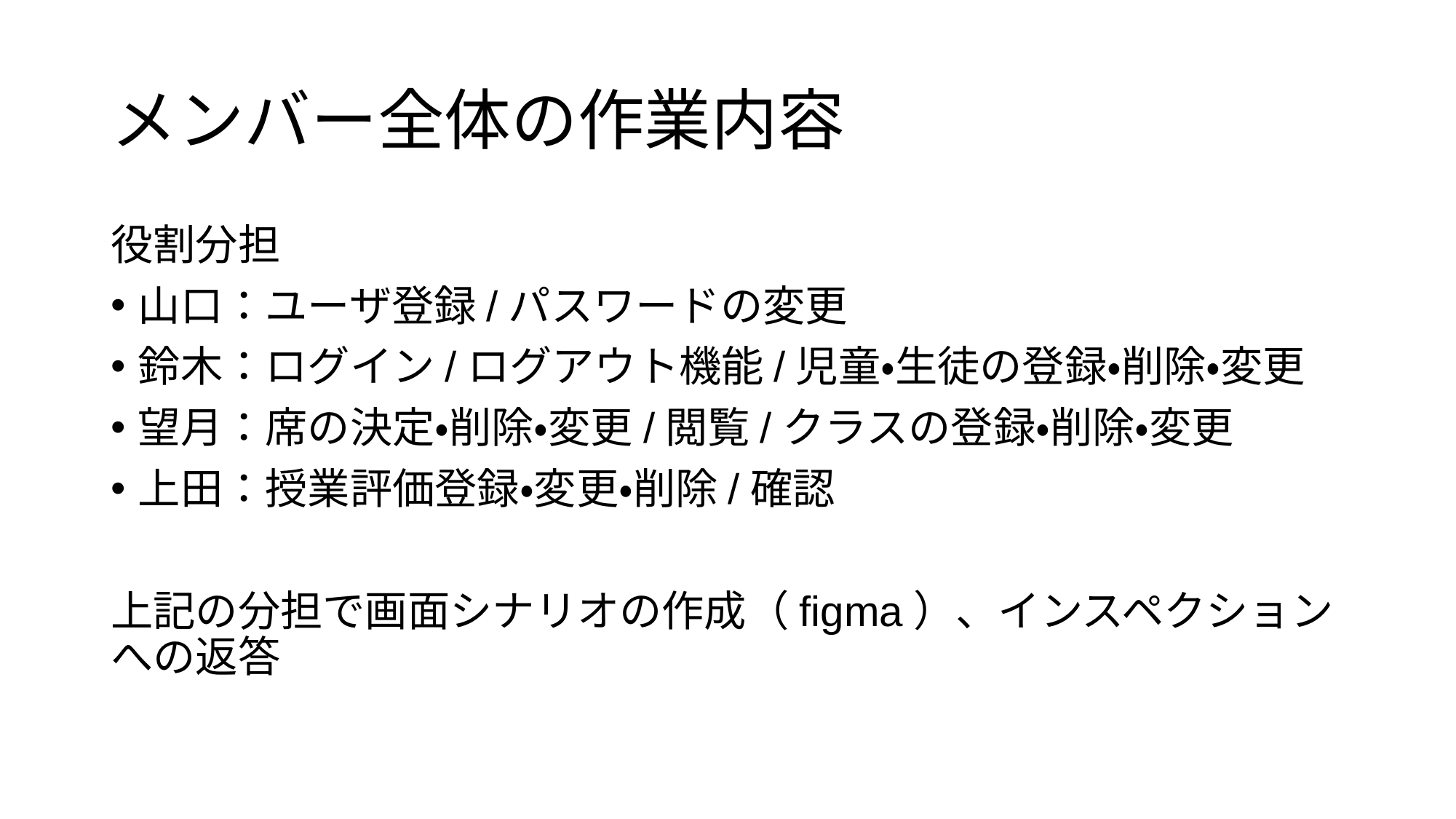

# メンバー全体の作業内容
役割分担
山口：ユーザ登録/パスワードの変更
鈴木：ログイン/ログアウト機能/児童・生徒の登録・削除・変更
望月：席の決定・削除・変更/閲覧/クラスの登録・削除・変更
上田：授業評価登録・変更・削除/確認

上記の分担で画面シナリオの作成（figma）、インスペクションへの返答